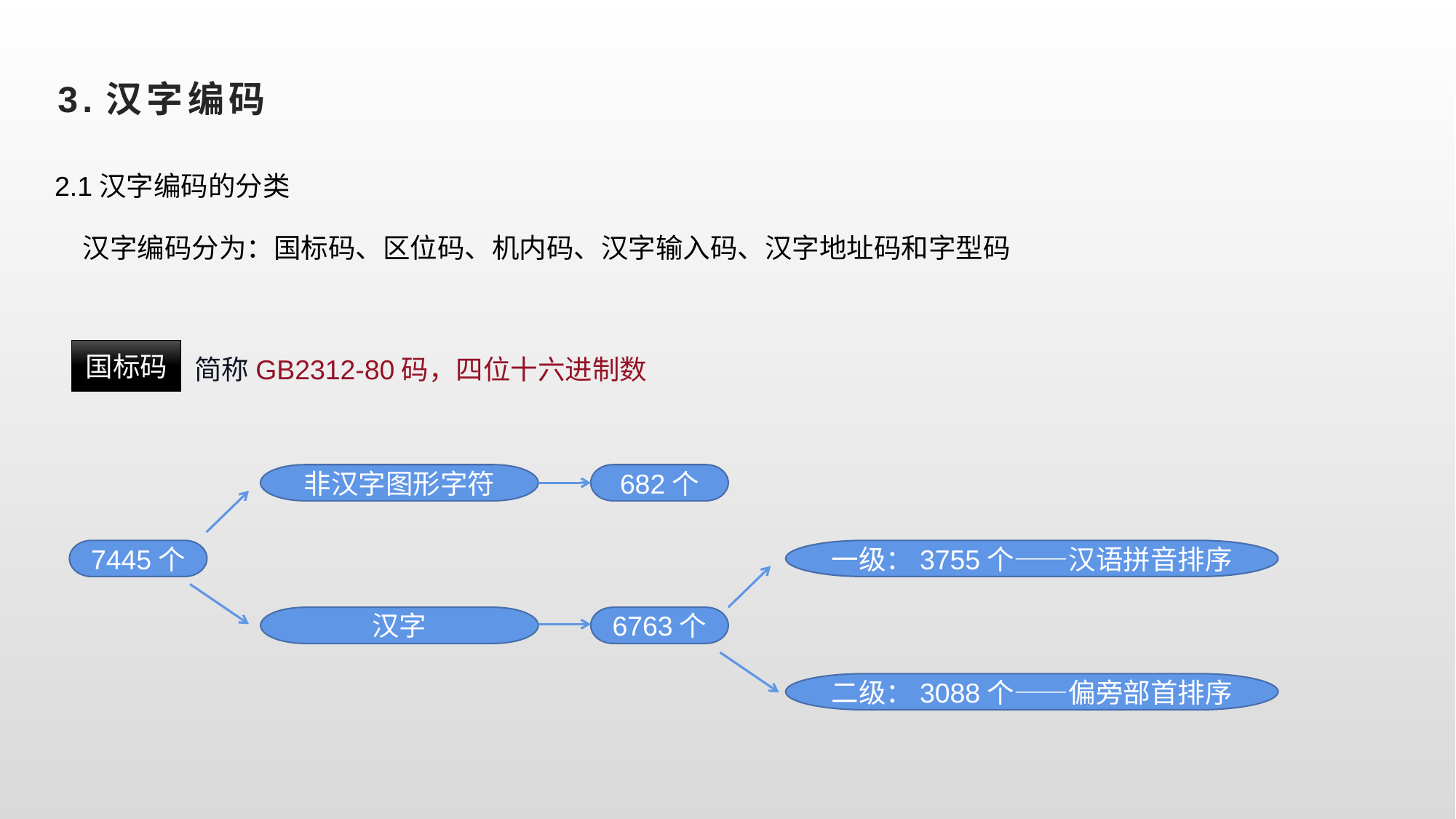

# 3.汉字编码
2.1汉字编码的分类
汉字编码分为：国标码、区位码、机内码、汉字输入码、汉字地址码和字型码
国标码
简称GB2312-80码，四位十六进制数
非汉字图形字符
682个
7445个
一级：3755个——汉语拼音排序
汉字
6763个
二级：3088个——偏旁部首排序